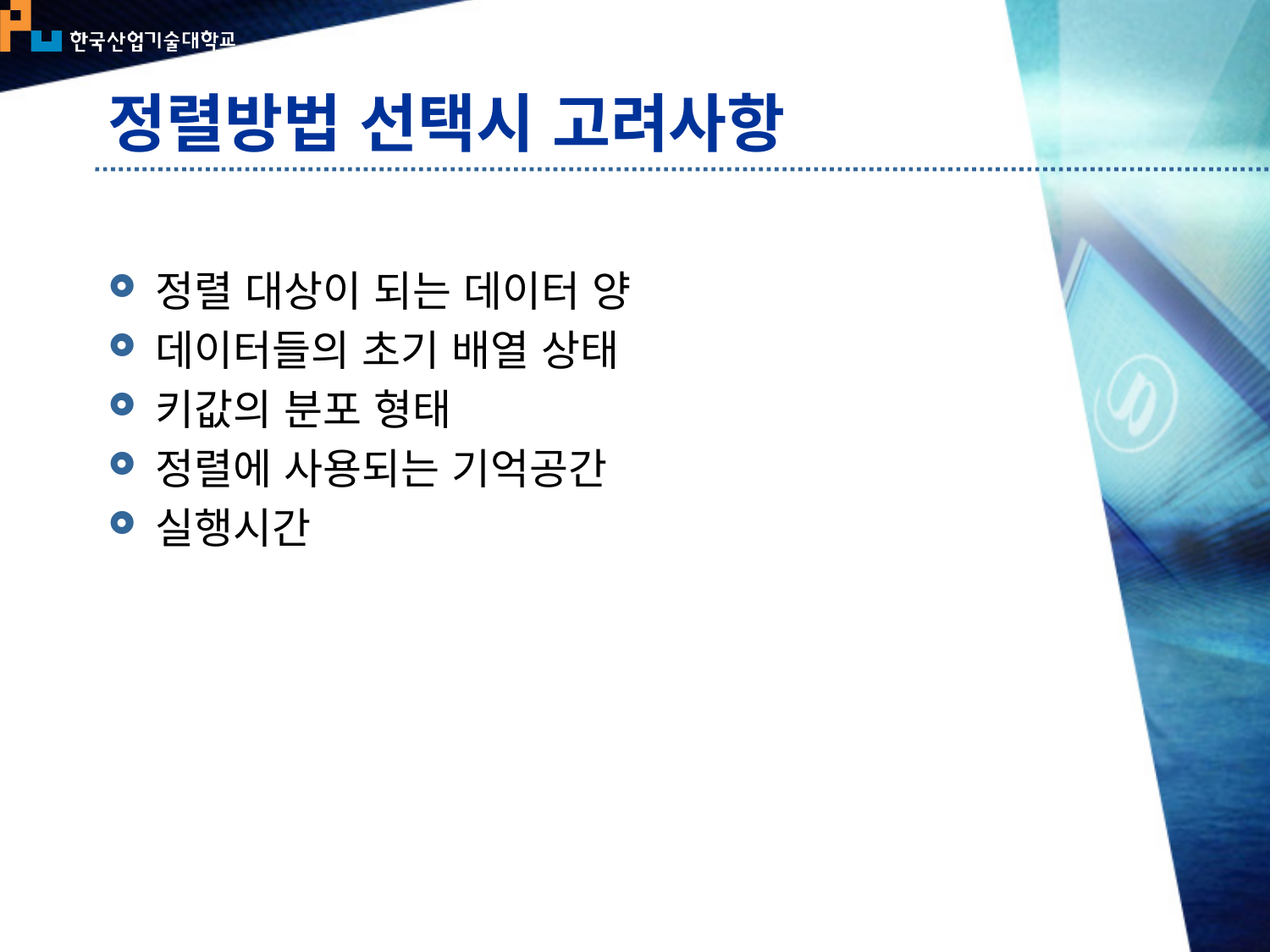

# 정렬방법 선택시 고려사항

정렬 대상이 되는 데이터 양
데이터들의 초기 배열 상태
키값의 분포 형태
정렬에 사용되는 기억공간
실행시간